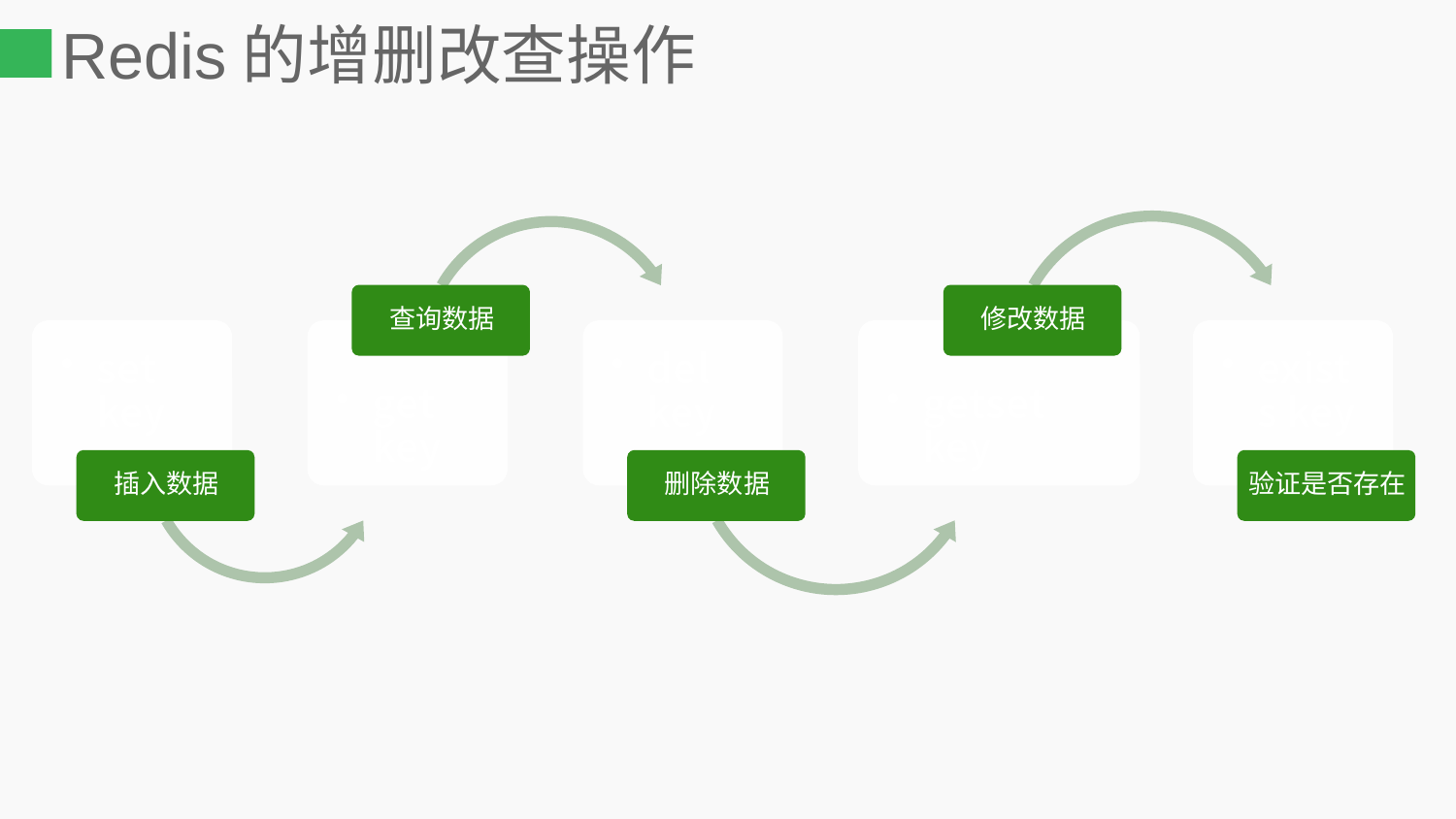

# Redis的增删改查操作
set key
插入数据
get key
查询数据
del key
删除数据
getset key
修改数据
exists key
验证是否存在